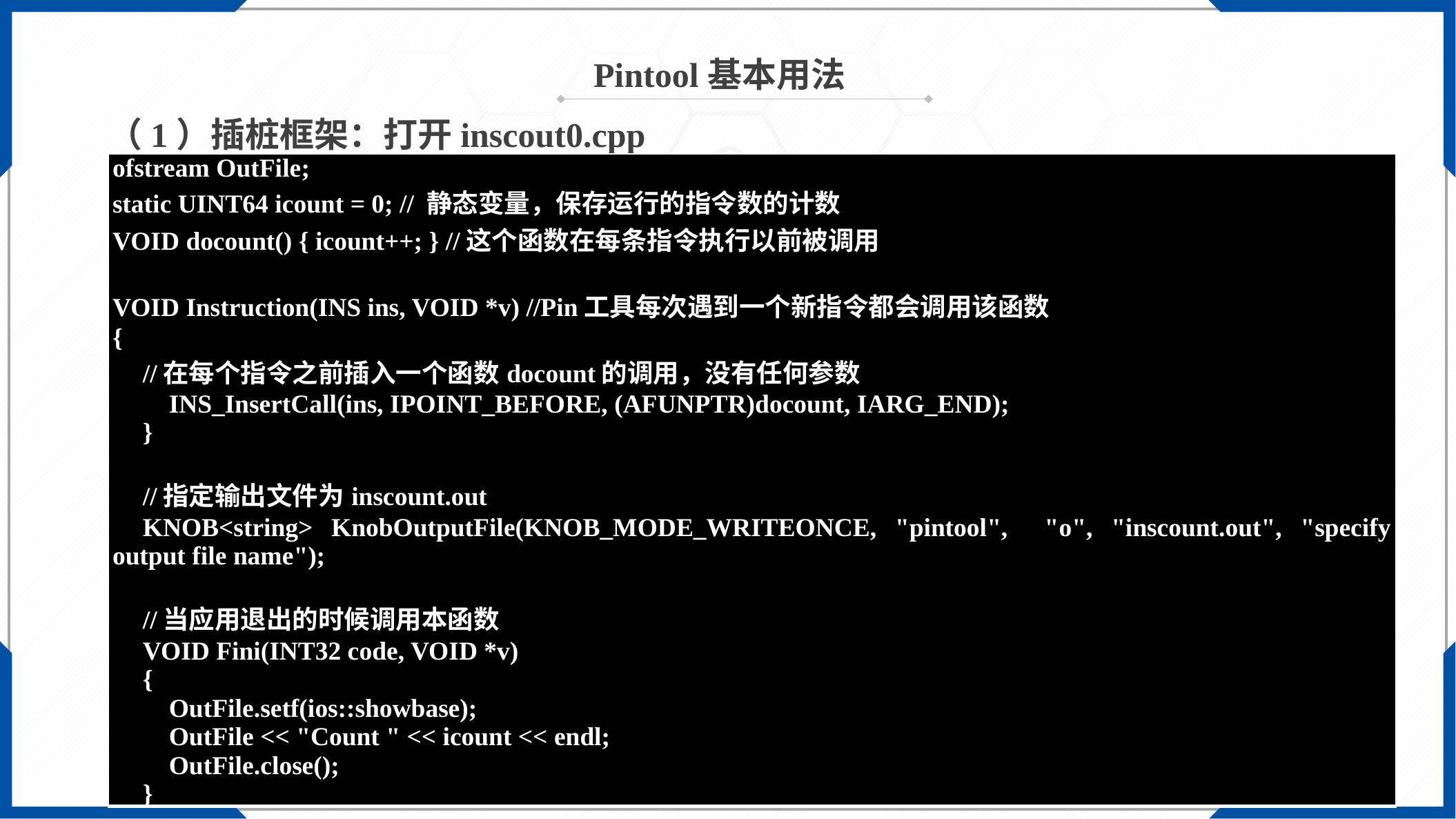

Pintool基本用法
（1）插桩框架：打开inscout0.cpp
| ofstream OutFile; static UINT64 icount = 0; // 静态变量，保存运行的指令数的计数 VOID docount() { icount++; } //这个函数在每条指令执行以前被调用 VOID Instruction(INS ins, VOID \*v) //Pin工具每次遇到一个新指令都会调用该函数 { //在每个指令之前插入一个函数docount的调用，没有任何参数 INS\_InsertCall(ins, IPOINT\_BEFORE, (AFUNPTR)docount, IARG\_END); }   //指定输出文件为inscount.out KNOB<string> KnobOutputFile(KNOB\_MODE\_WRITEONCE, "pintool", "o", "inscount.out", "specify output file name"); //当应用退出的时候调用本函数 VOID Fini(INT32 code, VOID \*v) { OutFile.setf(ios::showbase); OutFile << "Count " << icount << endl; OutFile.close(); } |
| --- |